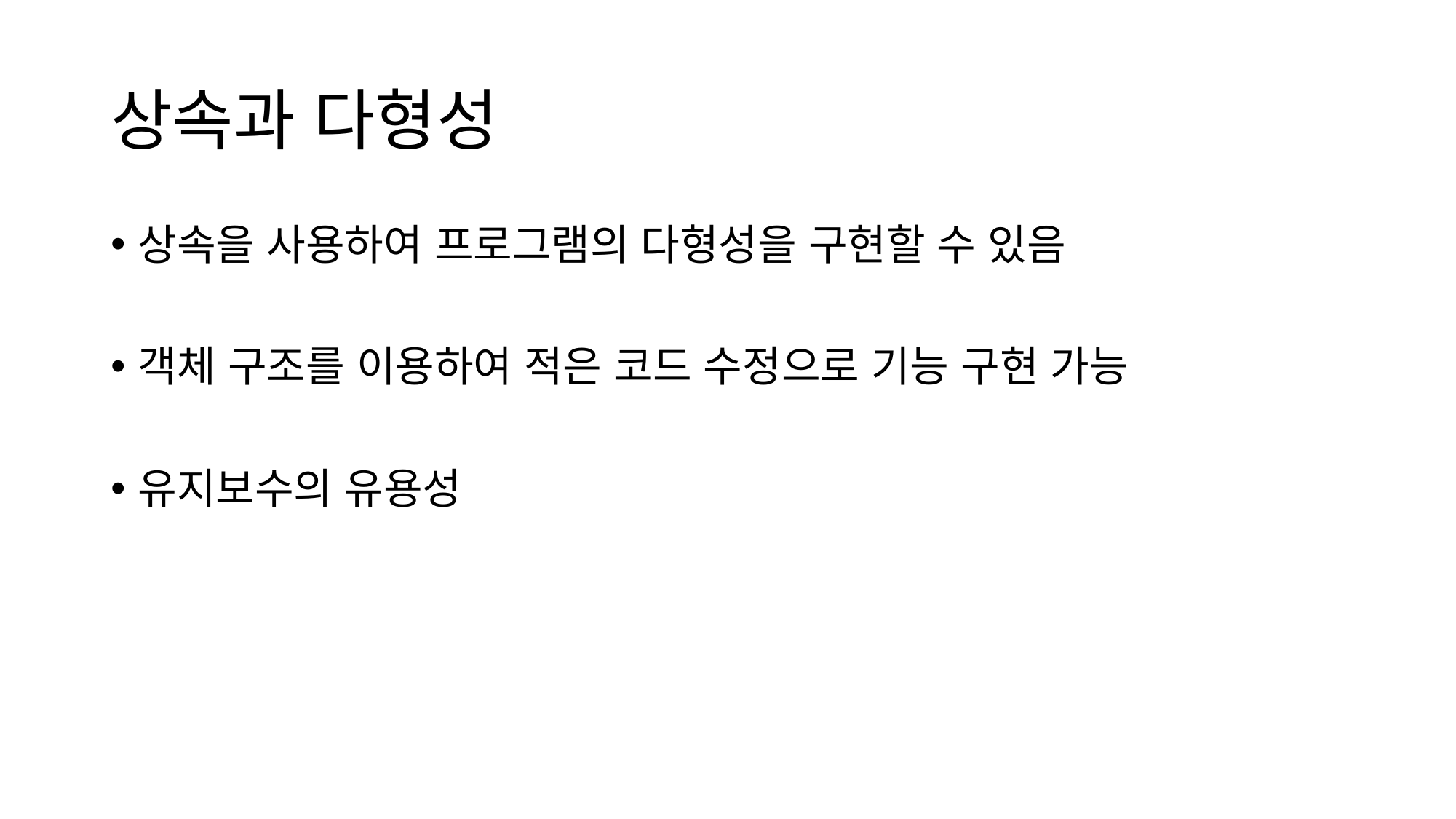

# 상속과 다형성
상속을 사용하여 프로그램의 다형성을 구현할 수 있음

객체 구조를 이용하여 적은 코드 수정으로 기능 구현 가능

유지보수의 유용성